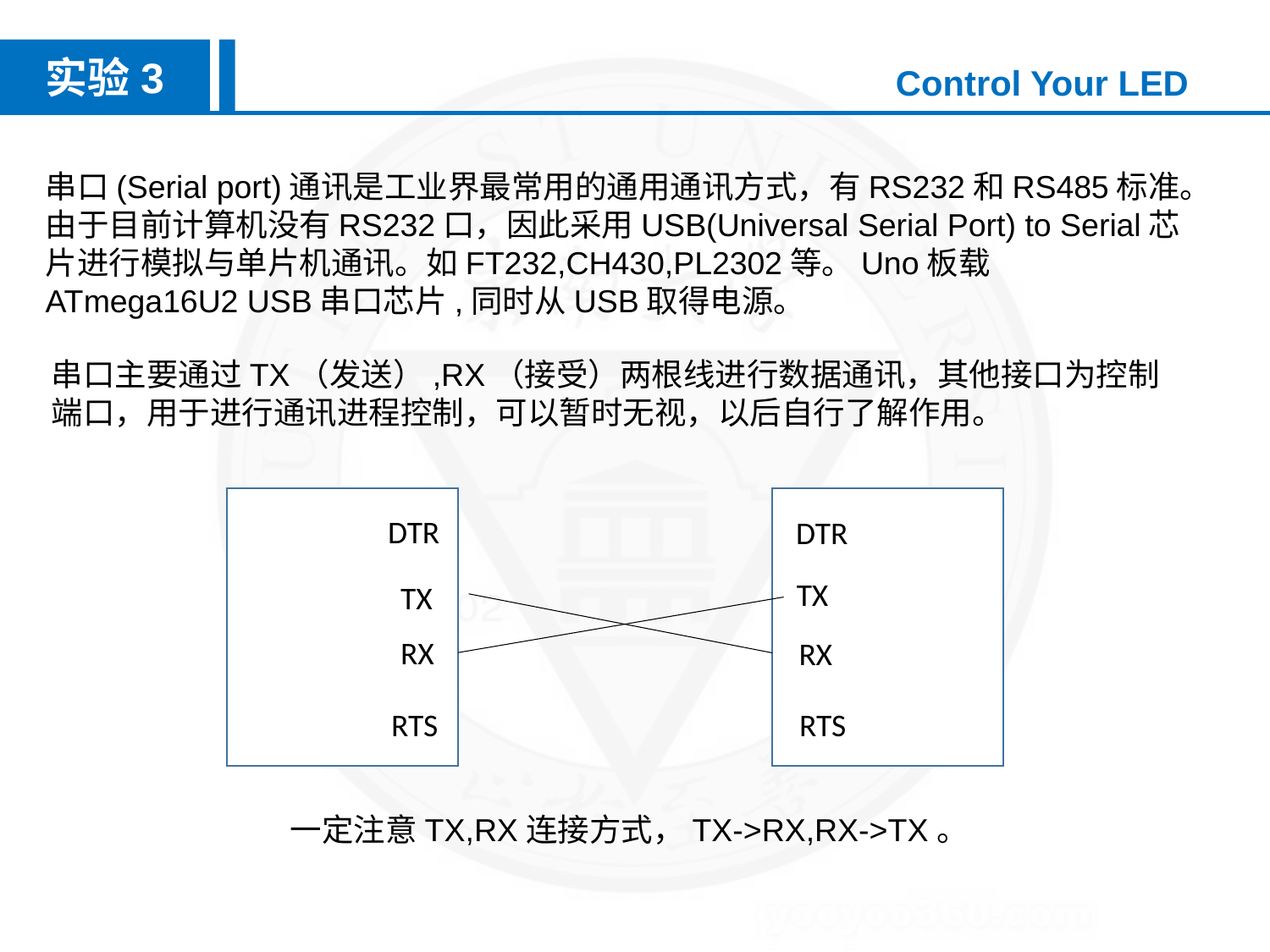

实验3

Control Your LED
串口(Serial port)通讯是工业界最常用的通用通讯方式，有RS232和RS485标准。由于目前计算机没有RS232口，因此采用USB(Universal Serial Port) to Serial芯片进行模拟与单片机通讯。如FT232,CH430,PL2302等。Uno板载ATmega16U2 USB串口芯片,同时从USB取得电源。
串口主要通过TX（发送）,RX（接受）两根线进行数据通讯，其他接口为控制端口，用于进行通讯进程控制，可以暂时无视，以后自行了解作用。

DTR
TX
RX
RTS

DTR
TX
RX
RTS
一定注意TX,RX连接方式，TX->RX,RX->TX。